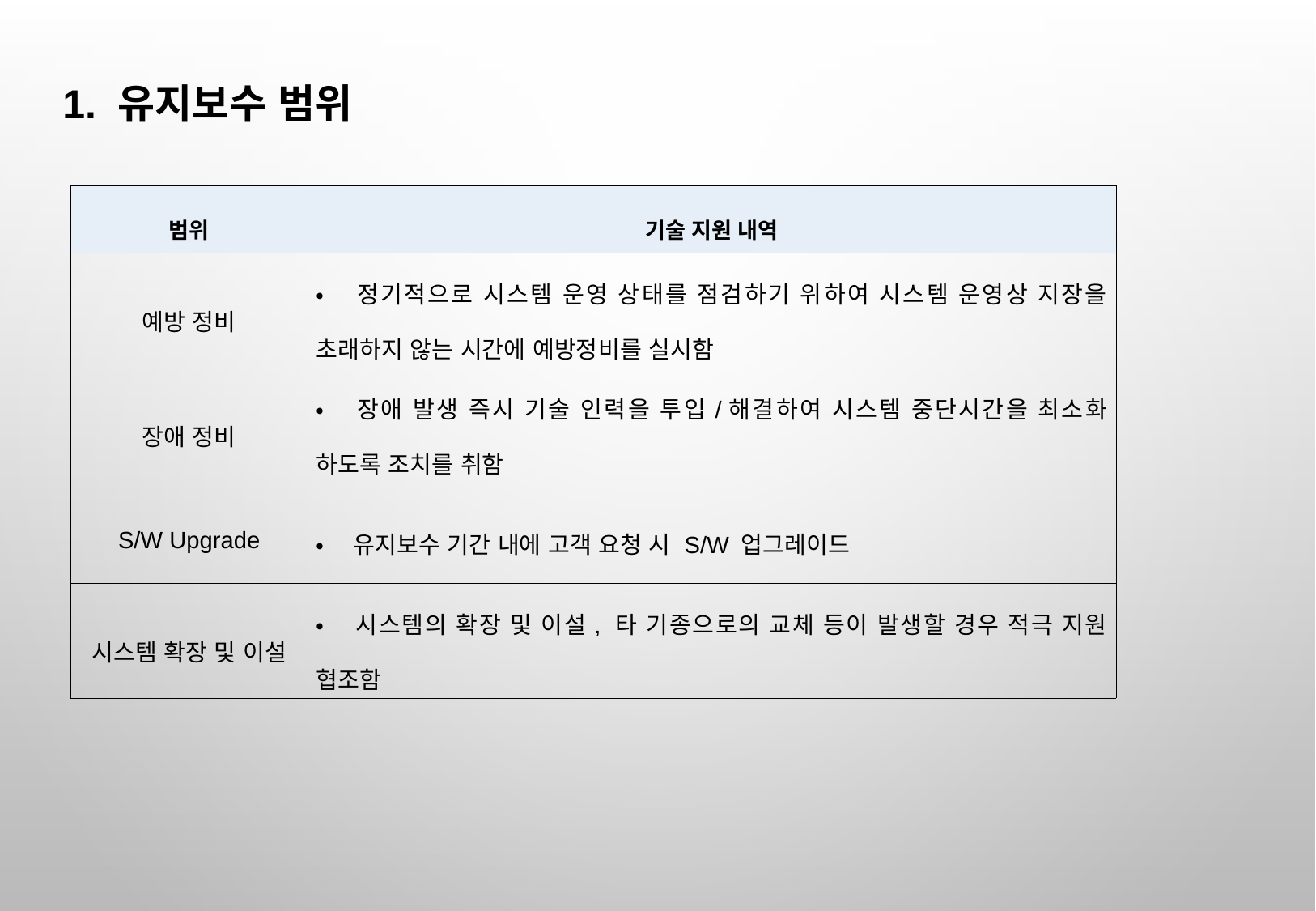

1. 유지보수 범위

| 범위 | 기술 지원 내역 |
| --- | --- |
| 예방 정비 | • 정기적으로 시스템 운영 상태를 점검하기 위하여 시스템 운영상 지장을 초래하지 않는 시간에 예방정비를 실시함 |
| 장애 정비 | • 장애 발생 즉시 기술 인력을 투입/해결하여 시스템 중단시간을 최소화 하도록 조치를 취함 |
| S/W Upgrade | • 유지보수 기간 내에 고객 요청 시 S/W 업그레이드 |
| 시스템 확장 및 이설 | • 시스템의 확장 및 이설, 타 기종으로의 교체 등이 발생할 경우 적극 지원 협조함 |
72